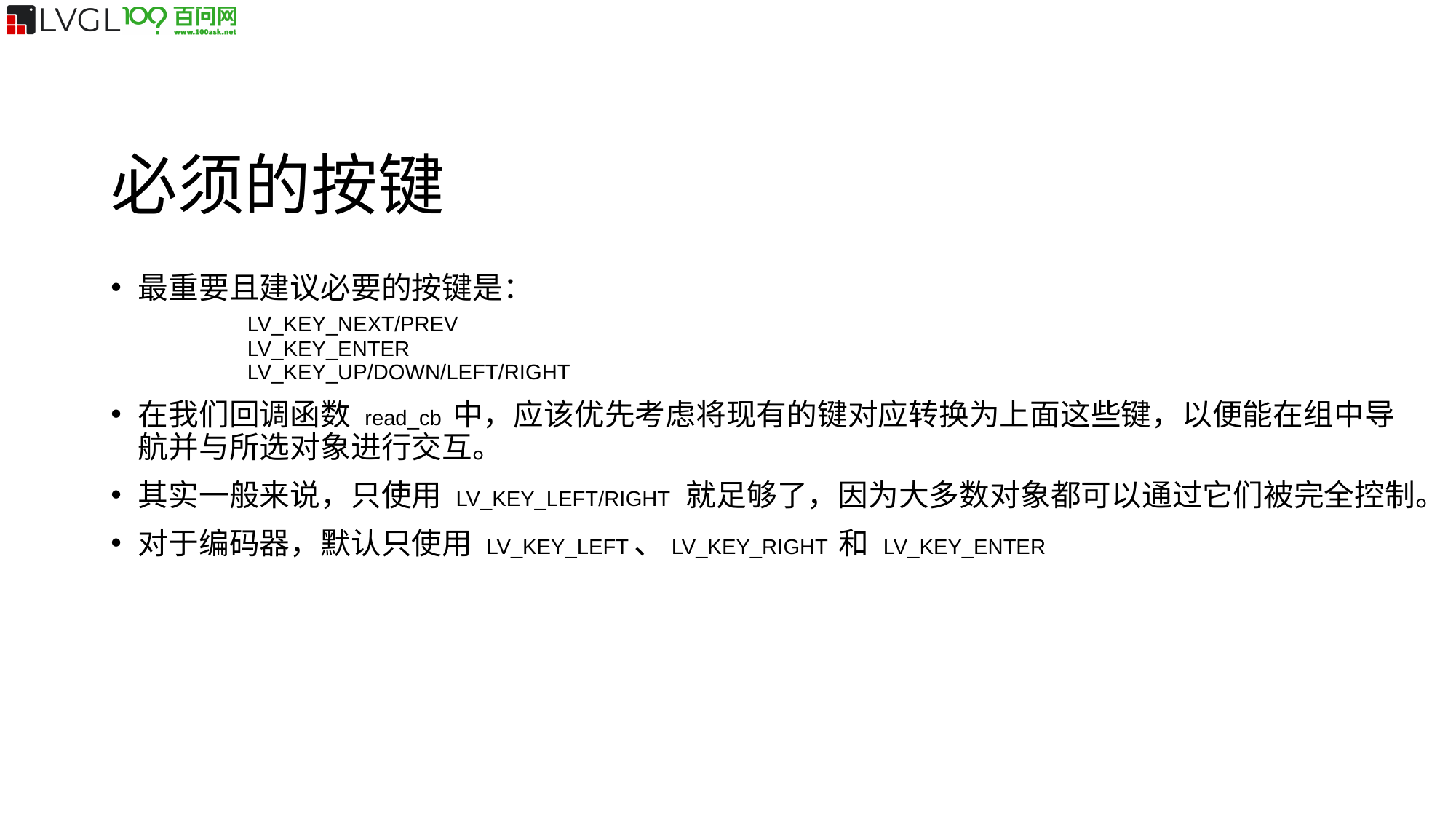

必须的按键
最重要且建议必要的按键是：
	LV_KEY_NEXT/PREV
	LV_KEY_ENTER
	LV_KEY_UP/DOWN/LEFT/RIGHT
在我们回调函数 read_cb 中，应该优先考虑将现有的键对应转换为上面这些键，以便能在组中导航并与所选对象进行交互。
其实一般来说，只使用 LV_KEY_LEFT/RIGHT 就足够了，因为大多数对象都可以通过它们被完全控制。
对于编码器，默认只使用 LV_KEY_LEFT、LV_KEY_RIGHT 和 LV_KEY_ENTER